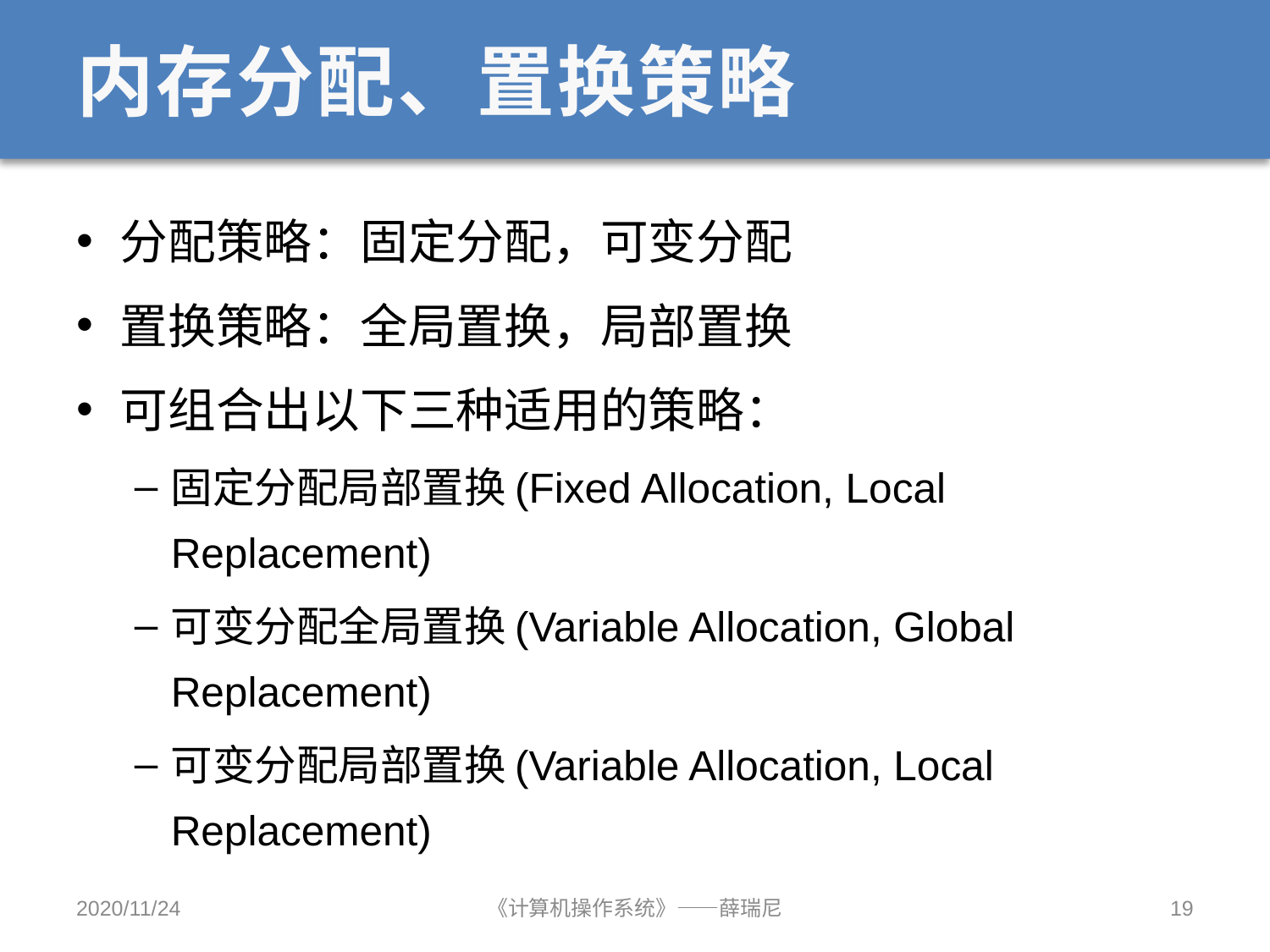

# 内存分配、置换策略
分配策略：固定分配，可变分配
置换策略：全局置换，局部置换
可组合出以下三种适用的策略：
固定分配局部置换(Fixed Allocation, Local Replacement)
可变分配全局置换(Variable Allocation, Global Replacement)
可变分配局部置换(Variable Allocation, Local Replacement)
2020/11/24
《计算机操作系统》——薛瑞尼
19